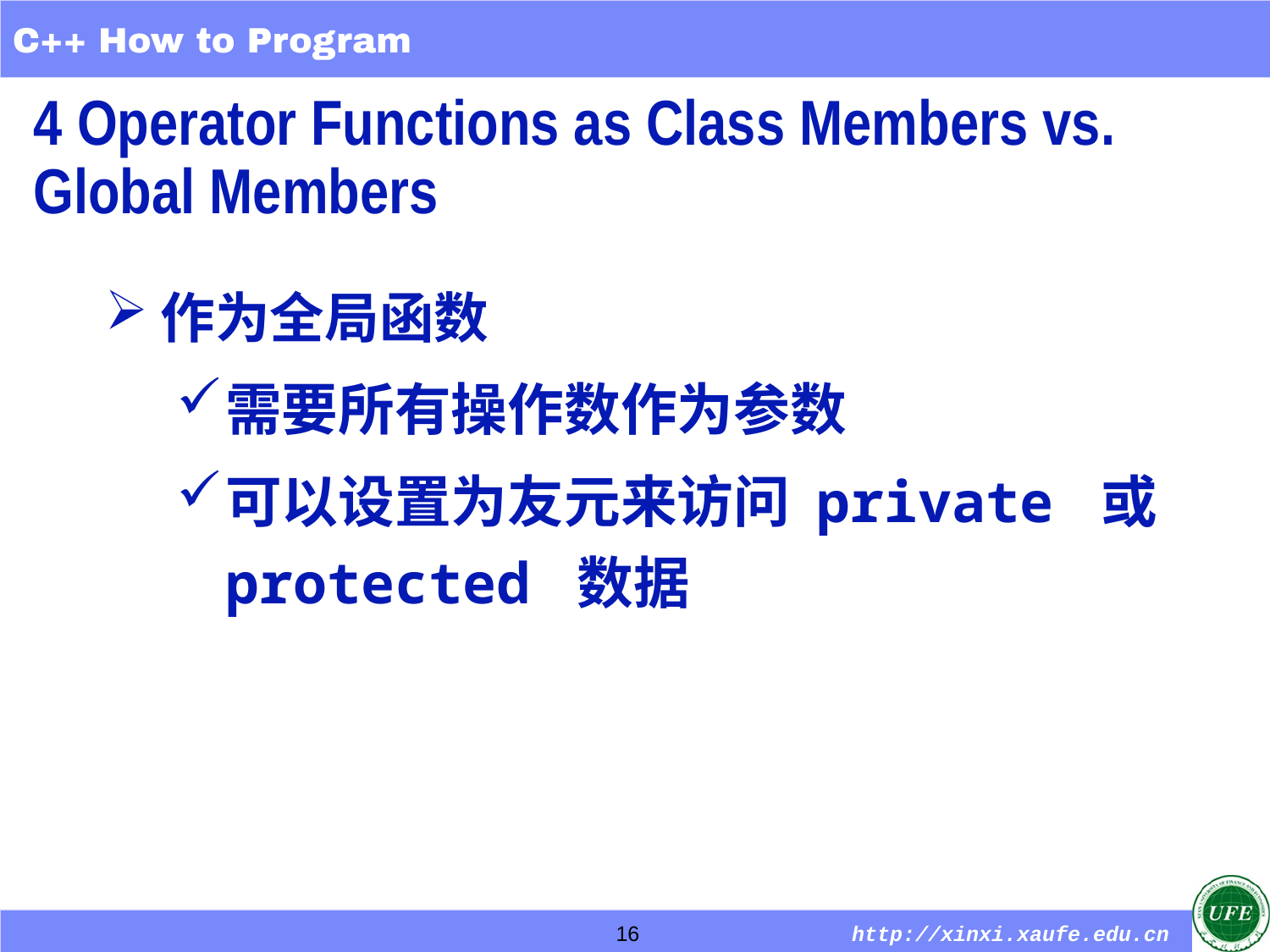

4 Operator Functions as Class Members vs. Global Members
作为全局函数
需要所有操作数作为参数
可以设置为友元来访问 private 或 protected 数据
16